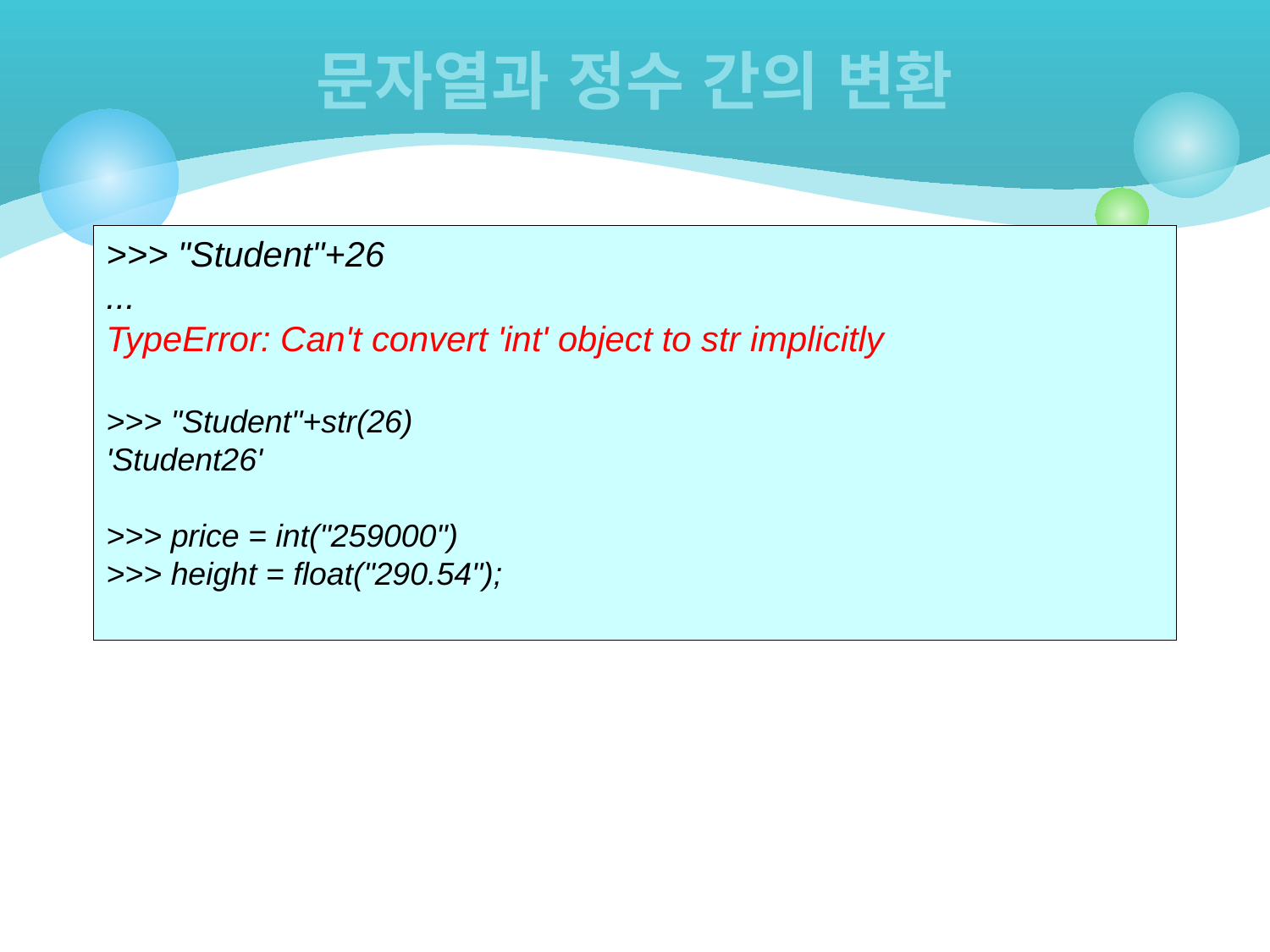

# 문자열과 정수 간의 변환
>>> "Student"+26
...
TypeError: Can't convert 'int' object to str implicitly

>>> "Student"+str(26)
'Student26'

>>> price = int("259000")
>>> height = float("290.54");